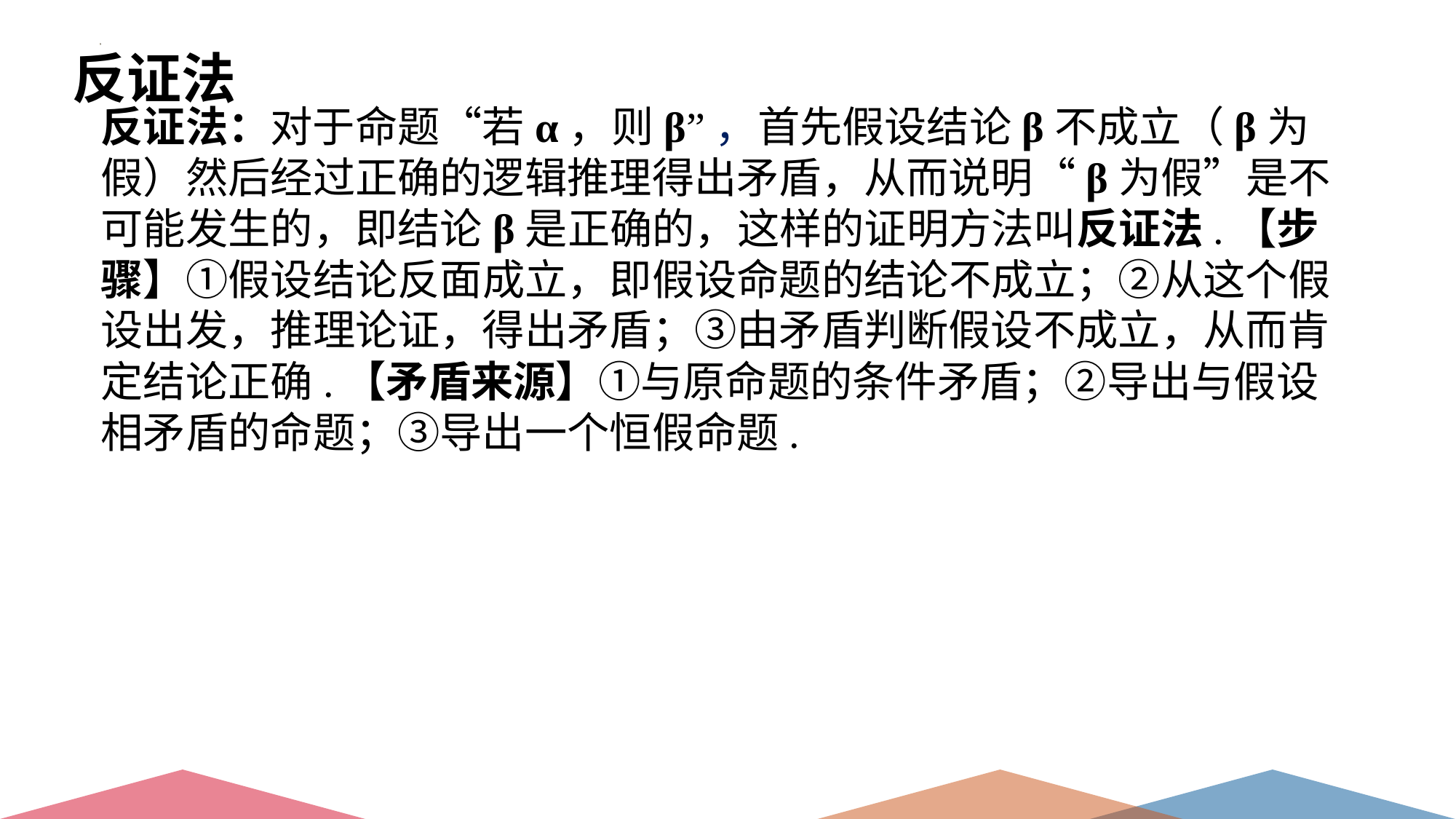

反证法
反证法：对于命题“若α，则β”，首先假设结论β不成立（β为假）然后经过正确的逻辑推理得出矛盾，从而说明“β为假”是不可能发生的，即结论β是正确的，这样的证明方法叫反证法.【步骤】①假设结论反面成立，即假设命题的结论不成立；②从这个假设出发，推理论证，得出矛盾；③由矛盾判断假设不成立，从而肯定结论正确.【矛盾来源】①与原命题的条件矛盾；②导出与假设相矛盾的命题；③导出一个恒假命题.